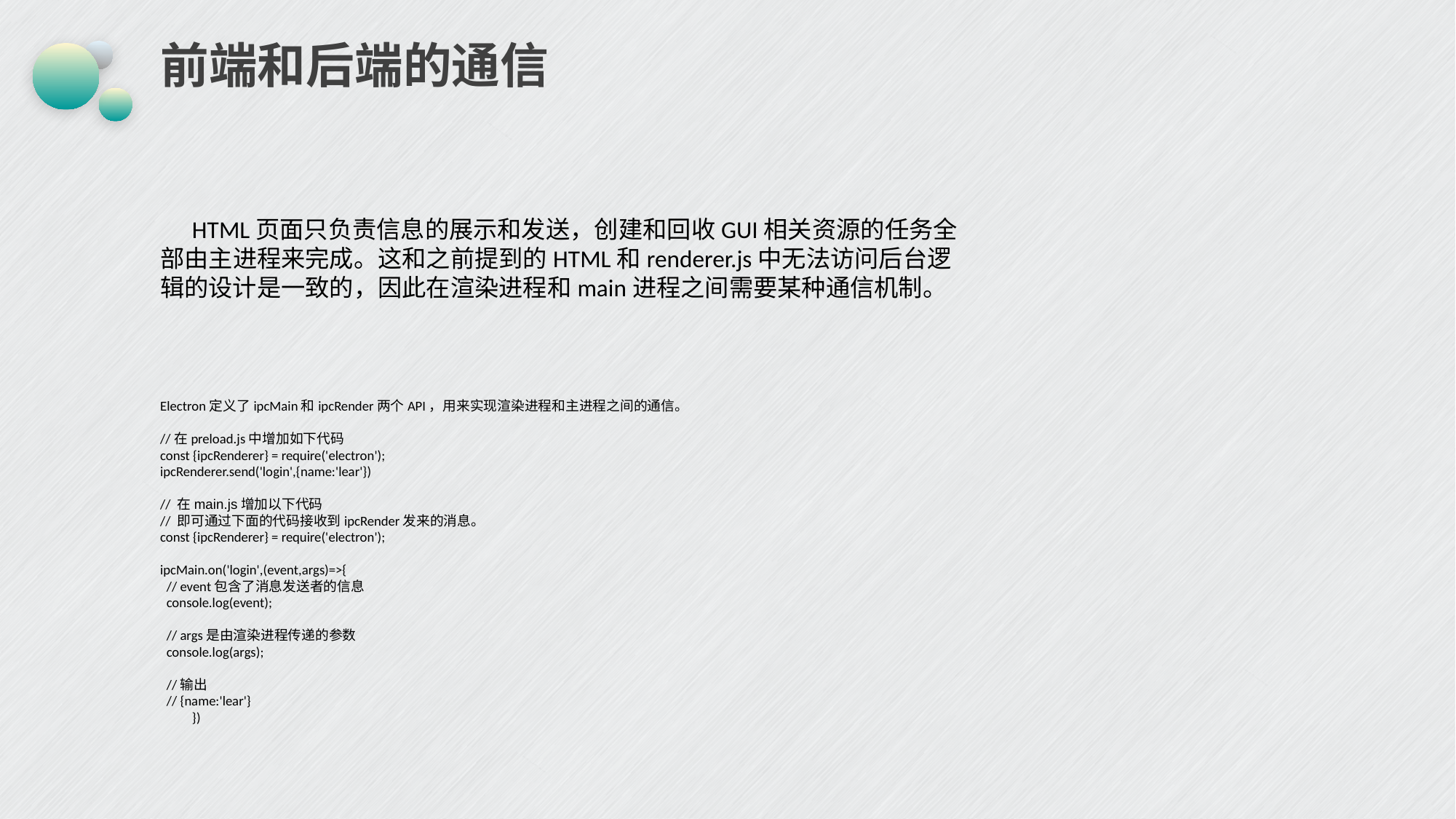

# 前端和后端的通信

HTML页面只负责信息的展示和发送，创建和回收GUI相关资源的任务全部由主进程来完成。这和之前提到的HTML和renderer.js中无法访问后台逻辑的设计是一致的，因此在渲染进程和main进程之间需要某种通信机制。
Electron定义了ipcMain和ipcRender两个API，用来实现渲染进程和主进程之间的通信。 //在preload.js中增加如下代码const {ipcRenderer} = require('electron');ipcRenderer.send('login',{name:'lear'}) // 在main.js增加以下代码// 即可通过下面的代码接收到ipcRender发来的消息。const {ipcRenderer} = require('electron'); ipcMain.on('login',(event,args)=>{  // event包含了消息发送者的信息  console.log(event);   // args是由渲染进程传递的参数  console.log(args);    //输出  // {name:'lear'}})